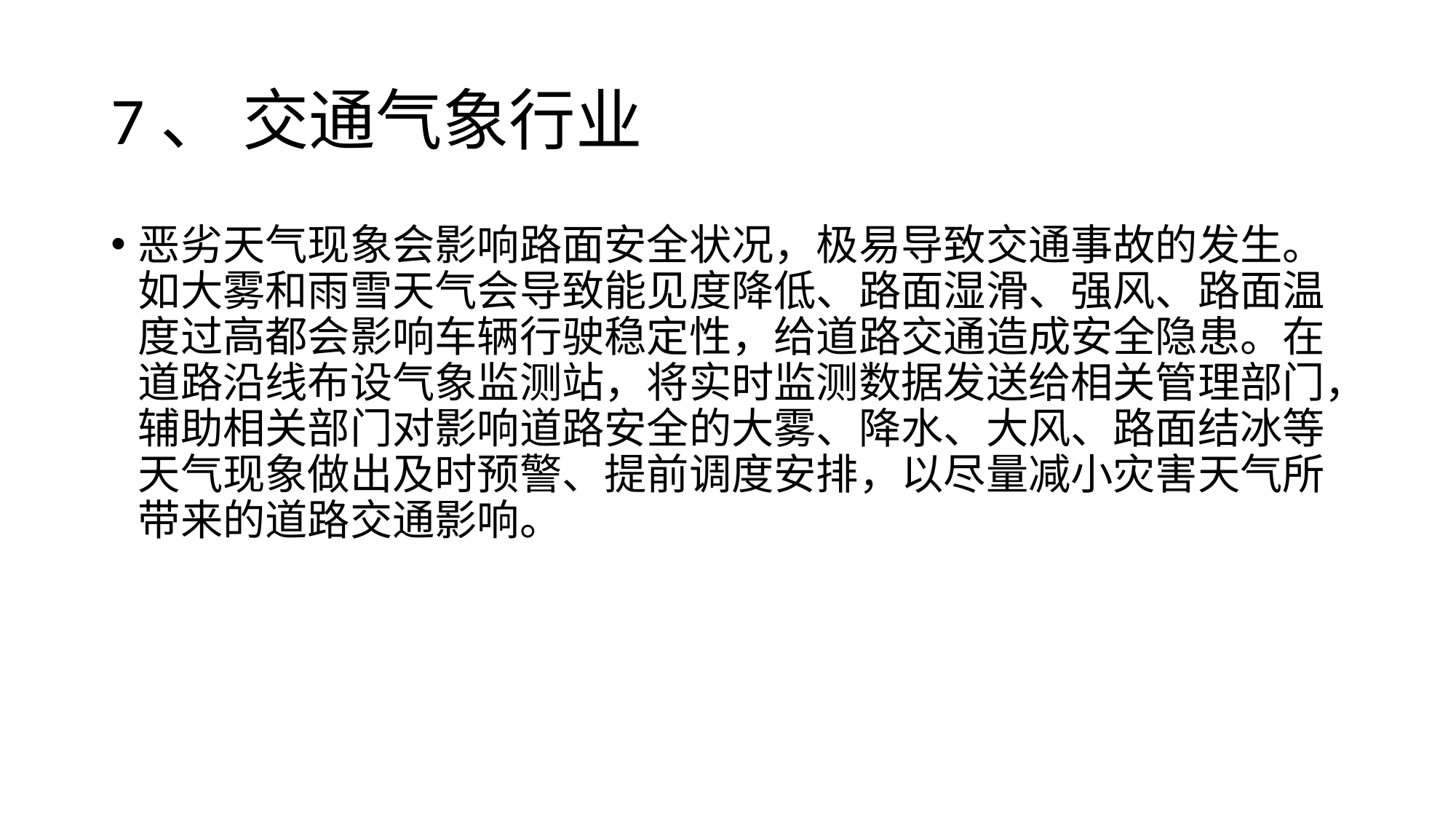

# 7、 交通气象行业
恶劣天气现象会影响路面安全状况，极易导致交通事故的发生。如大雾和雨雪天气会导致能见度降低、路面湿滑、强风、路面温度过高都会影响车辆行驶稳定性，给道路交通造成安全隐患。在道路沿线布设气象监测站，将实时监测数据发送给相关管理部门，辅助相关部门对影响道路安全的大雾、降水、大风、路面结冰等天气现象做出及时预警、提前调度安排，以尽量减小灾害天气所带来的道路交通影响。